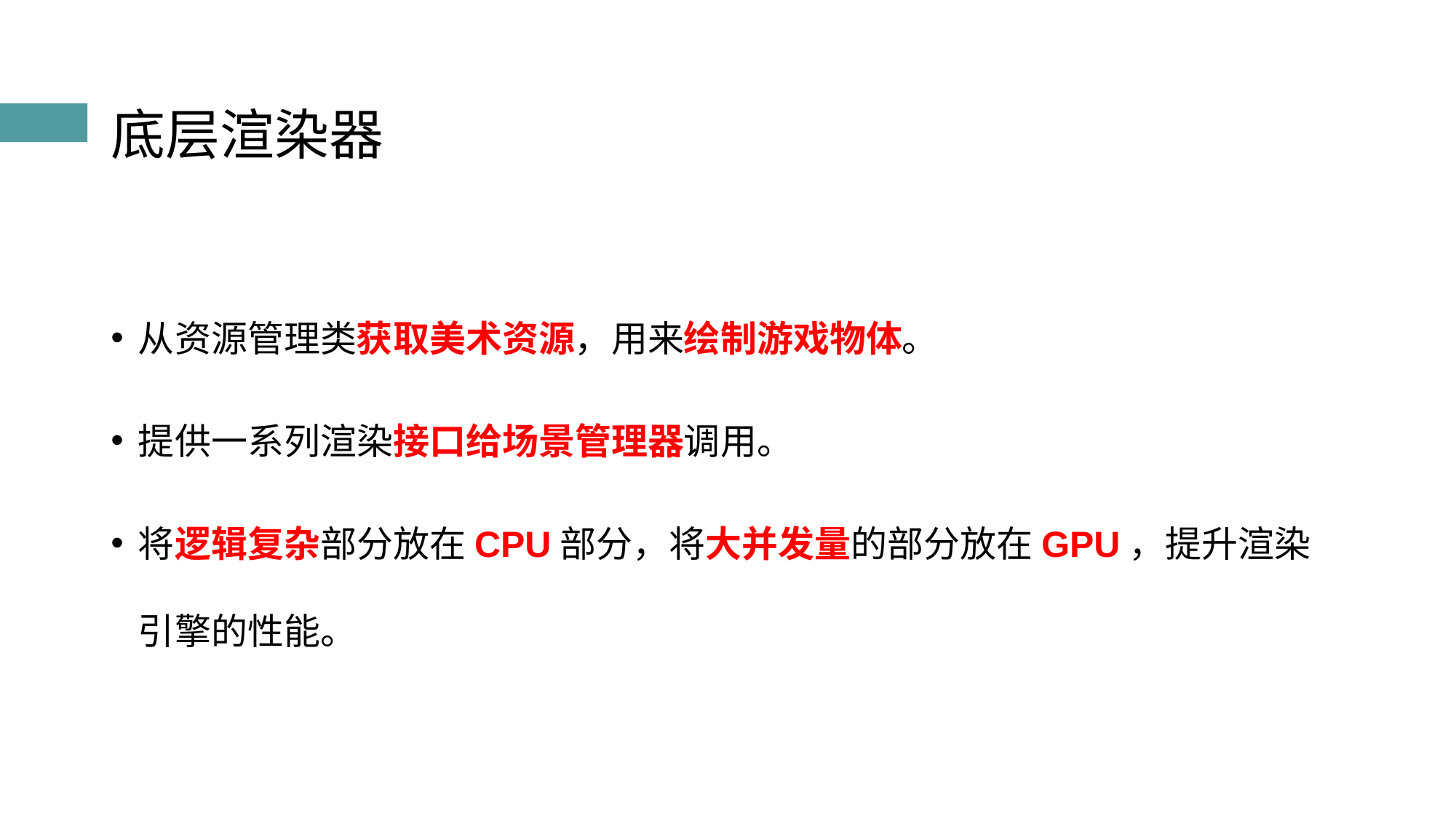

# 底层渲染器
从资源管理类获取美术资源，用来绘制游戏物体。
提供一系列渲染接口给场景管理器调用。
将逻辑复杂部分放在CPU部分，将大并发量的部分放在GPU，提升渲染引擎的性能。